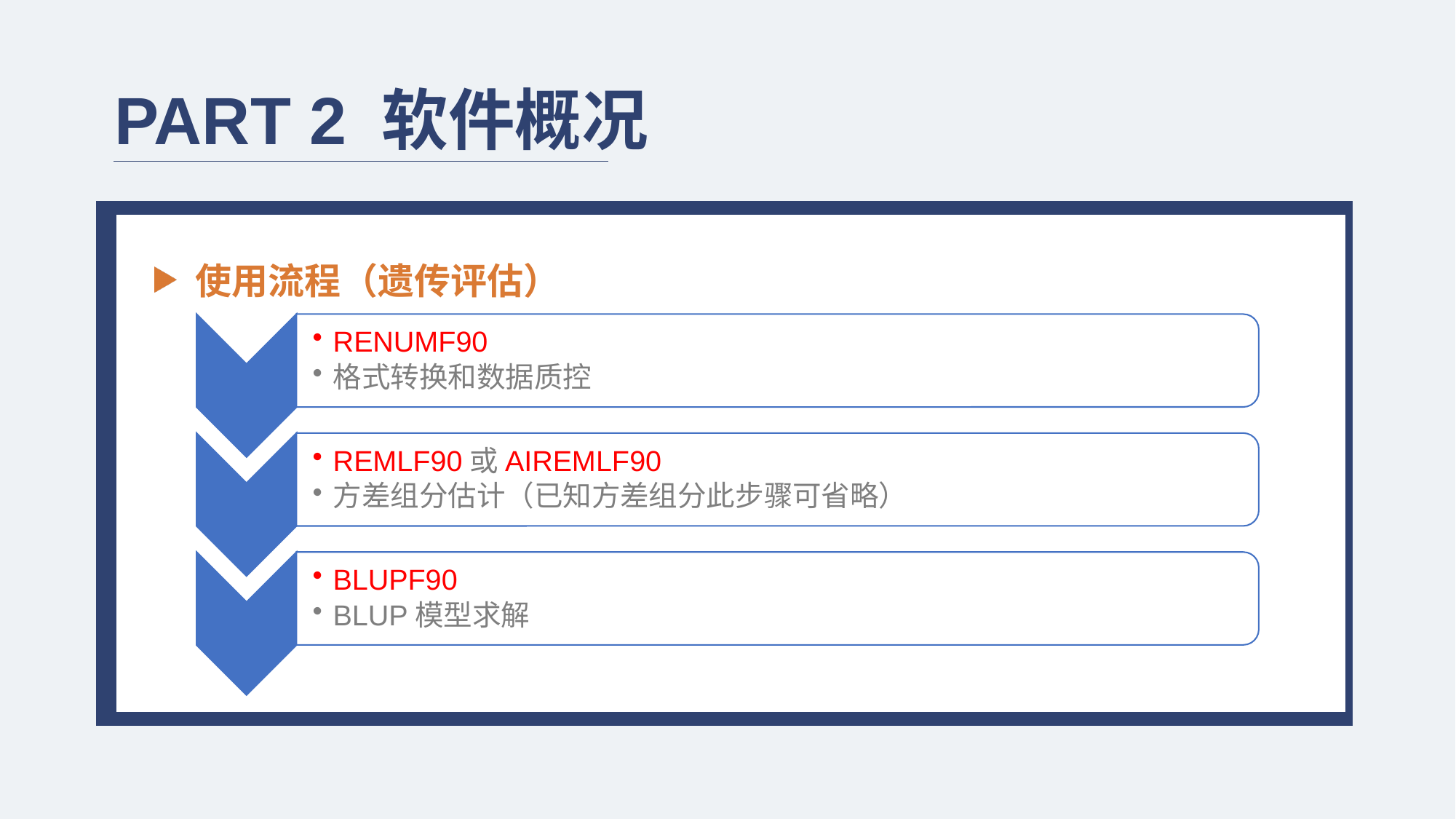

PART 2 软件概况

使用流程（遗传评估）

RENUMF90
格式转换和数据质控

REMLF90或AIREMLF90
方差组分估计（已知方差组分此步骤可省略）

BLUPF90
BLUP模型求解